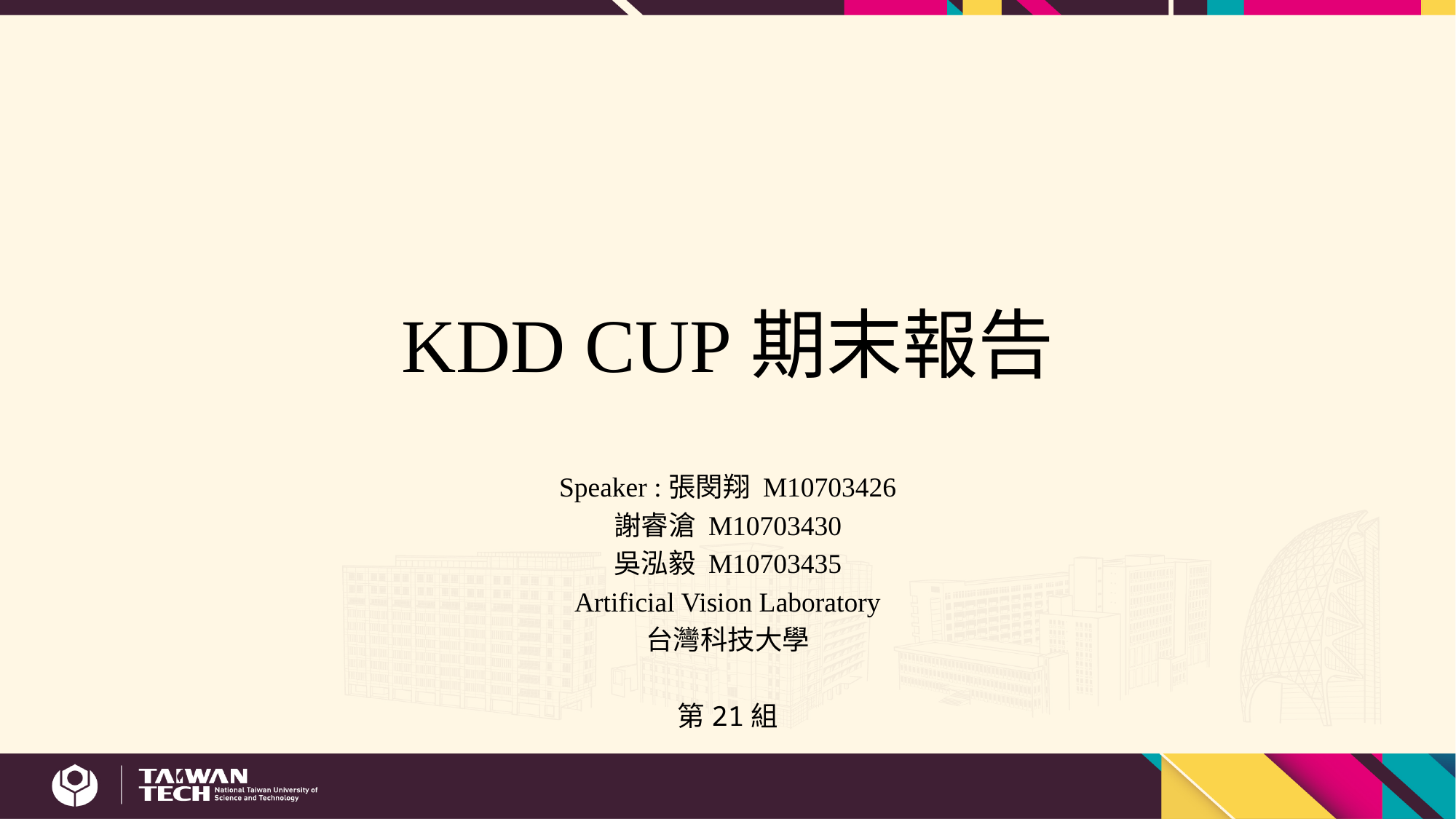

# KDD CUP期末報告
Speaker :張閔翔 M10703426
謝睿滄 M10703430
吳泓毅 M10703435
Artificial Vision Laboratory
台灣科技大學

第21組